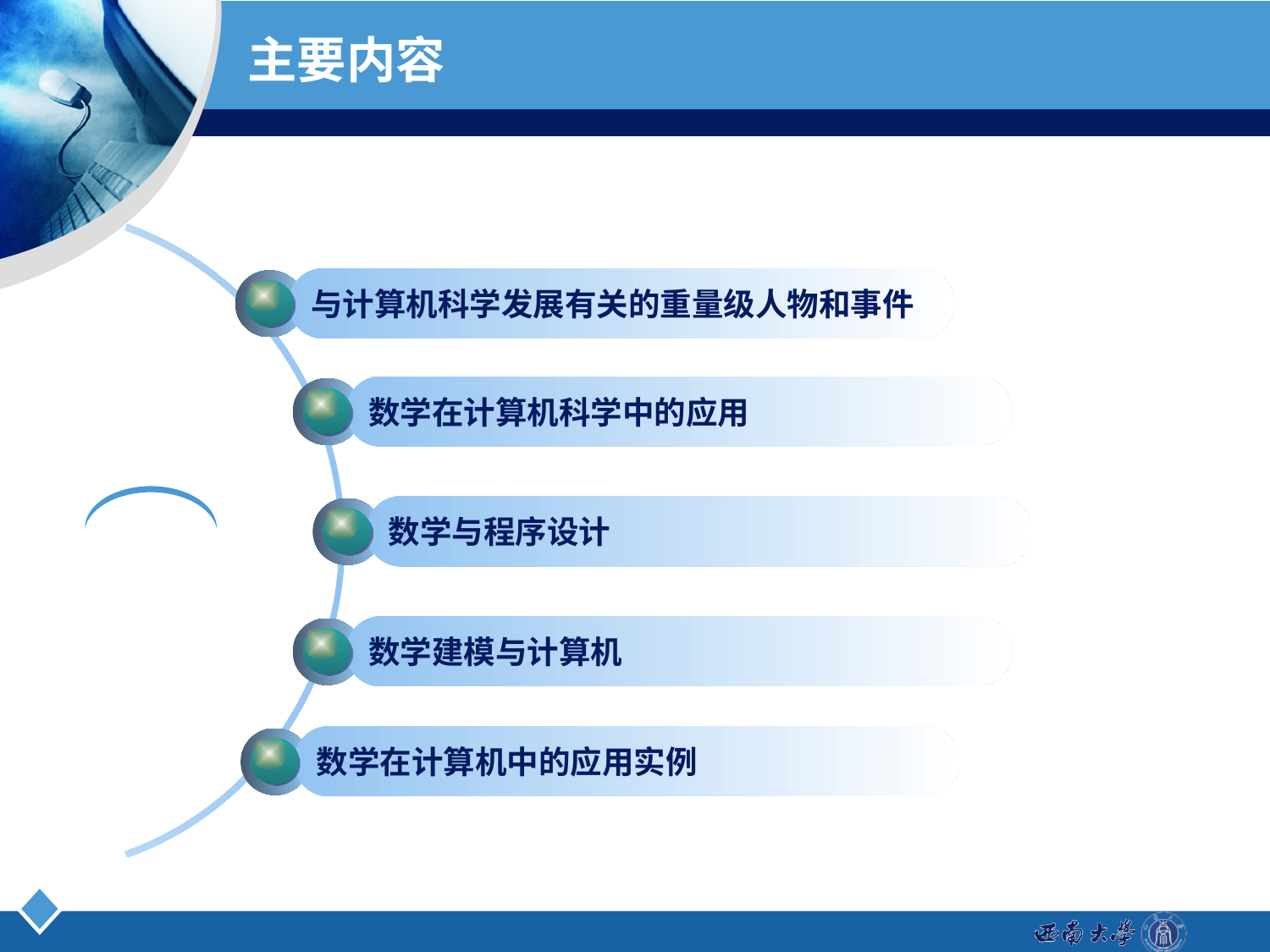

# 主要内容

与计算机科学发展有关的重量级人物和事件

数学在计算机科学中的应用

数学与程序设计

数学建模与计算机

数学在计算机中的应用实例